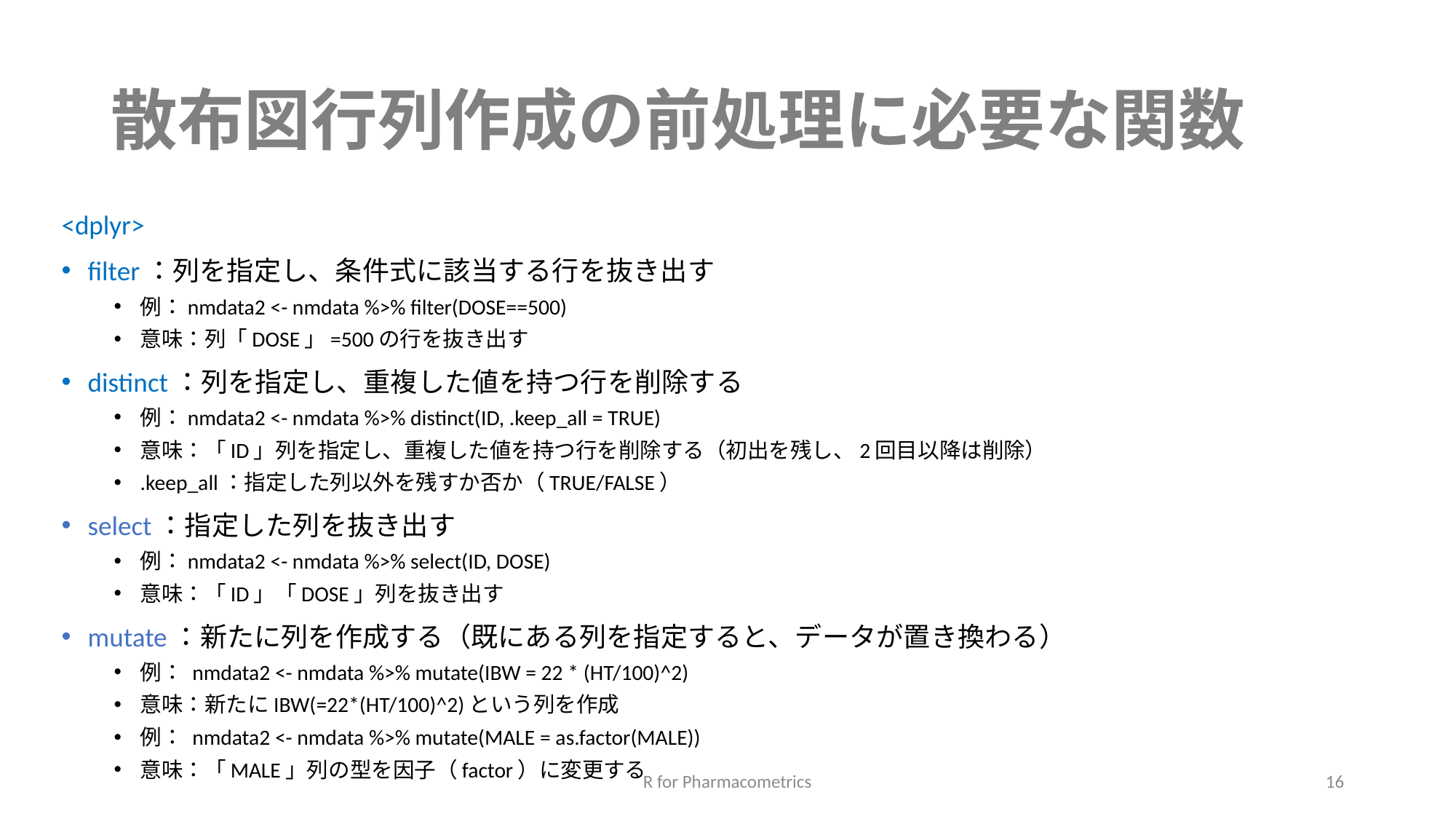

# 散布図行列作成の前処理に必要な関数
<dplyr>
filter：列を指定し、条件式に該当する行を抜き出す
例：nmdata2 <- nmdata %>% filter(DOSE==500)
意味：列「DOSE」=500の行を抜き出す
distinct：列を指定し、重複した値を持つ行を削除する
例：nmdata2 <- nmdata %>% distinct(ID, .keep_all = TRUE)
意味：「ID」列を指定し、重複した値を持つ行を削除する（初出を残し、2回目以降は削除）
.keep_all：指定した列以外を残すか否か（TRUE/FALSE）
select：指定した列を抜き出す
例：nmdata2 <- nmdata %>% select(ID, DOSE)
意味：「ID」「DOSE」列を抜き出す
mutate：新たに列を作成する（既にある列を指定すると、データが置き換わる）
例： nmdata2 <- nmdata %>% mutate(IBW = 22 * (HT/100)^2)
意味：新たにIBW(=22*(HT/100)^2)という列を作成
例： nmdata2 <- nmdata %>% mutate(MALE = as.factor(MALE))
意味：「MALE」列の型を因子（factor）に変更する
R for Pharmacometrics
16